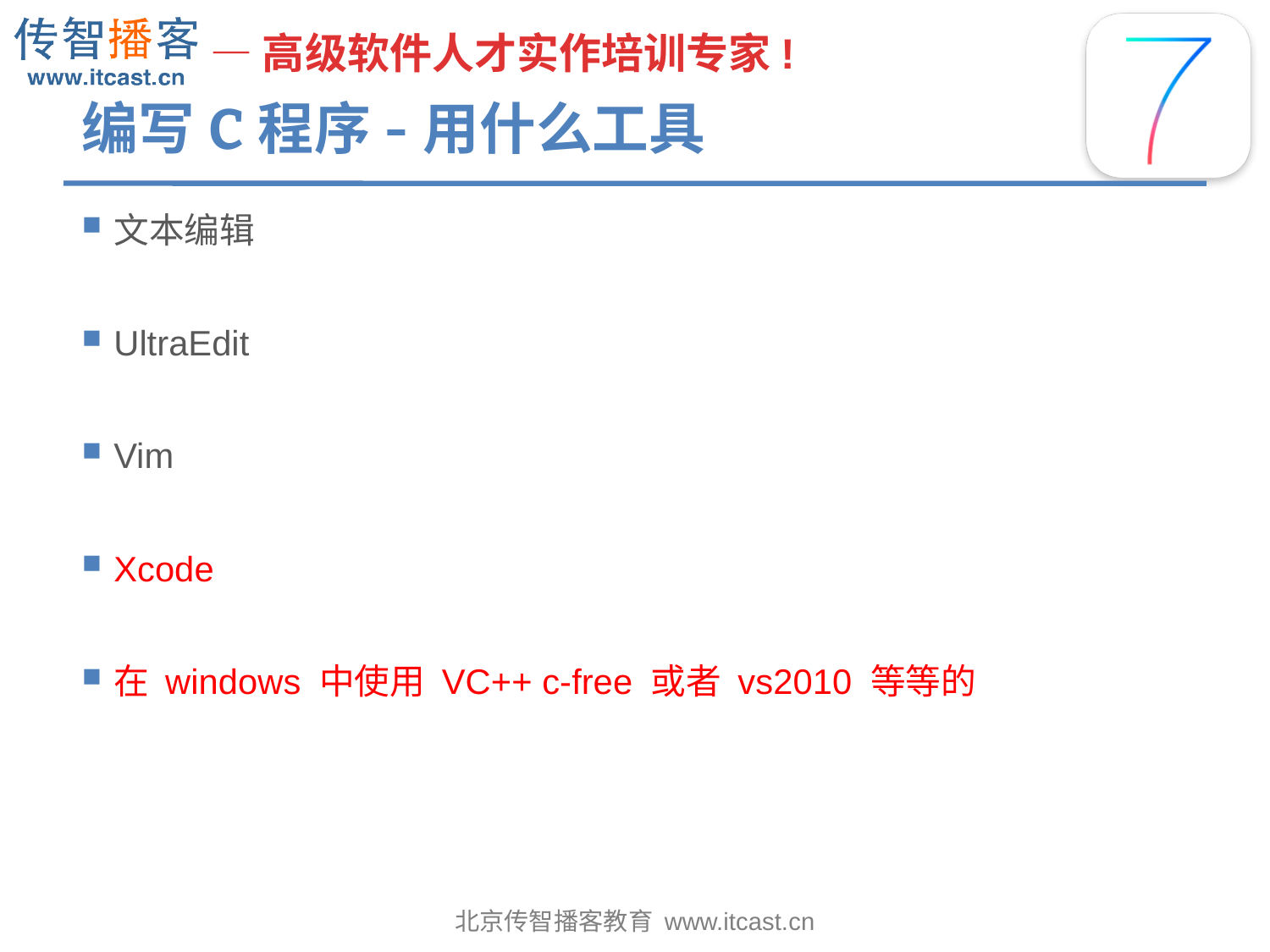

# 编写C程序-用什么工具
文本编辑

UltraEdit

Vim

Xcode

在 windows 中使用 VC++ c-free 或者 vs2010 等等的